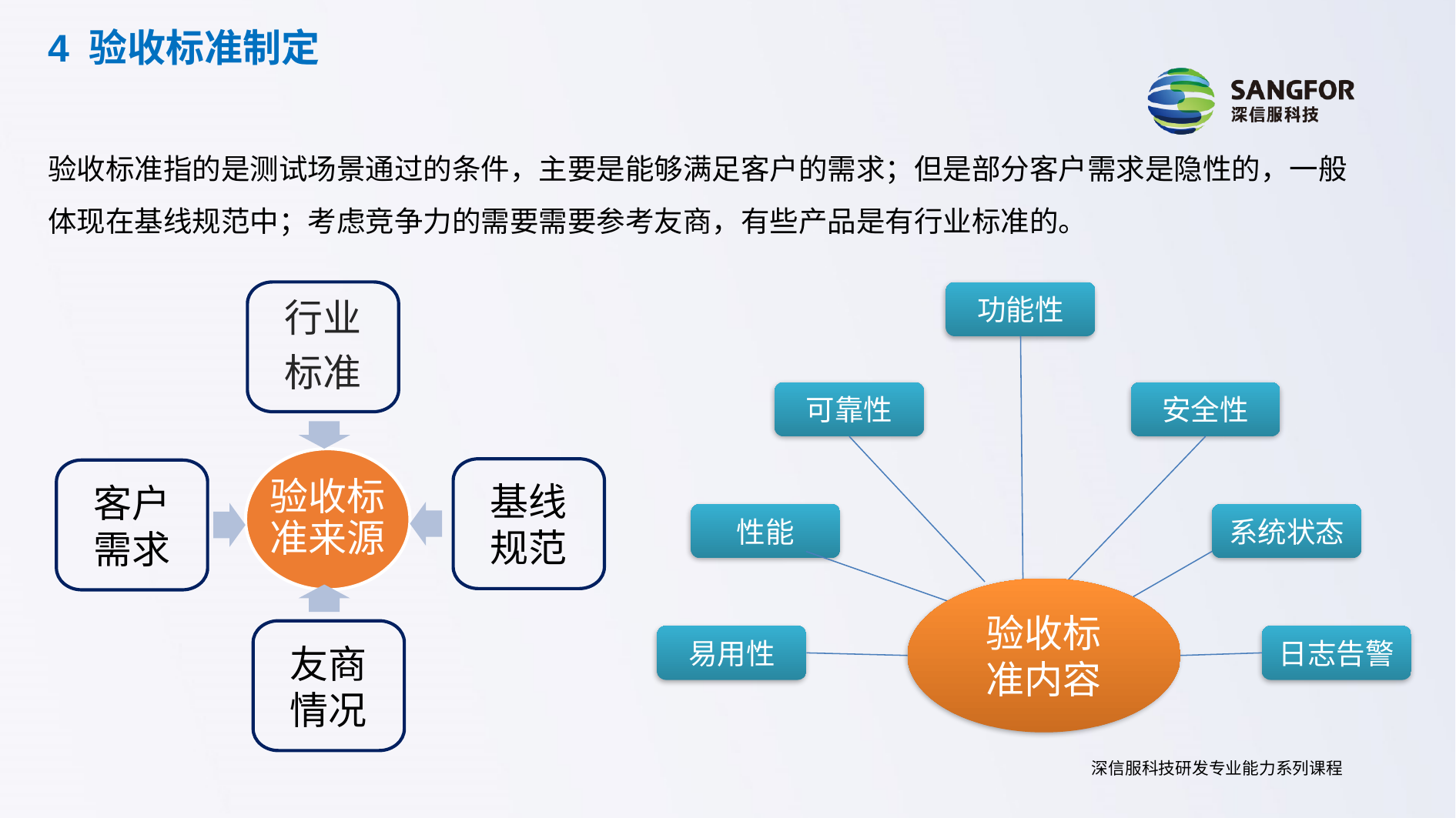

4 验收标准制定
验收标准指的是测试场景通过的条件，主要是能够满足客户的需求；但是部分客户需求是隐性的，一般体现在基线规范中；考虑竞争力的需要需要参考友商，有些产品是有行业标准的。
行业
标准

验收标准来源
基线
规范
客户
需求

友商
情况
功能性
可靠性
安全性
性能
系统状态
验收标
准内容
易用性
日志告警